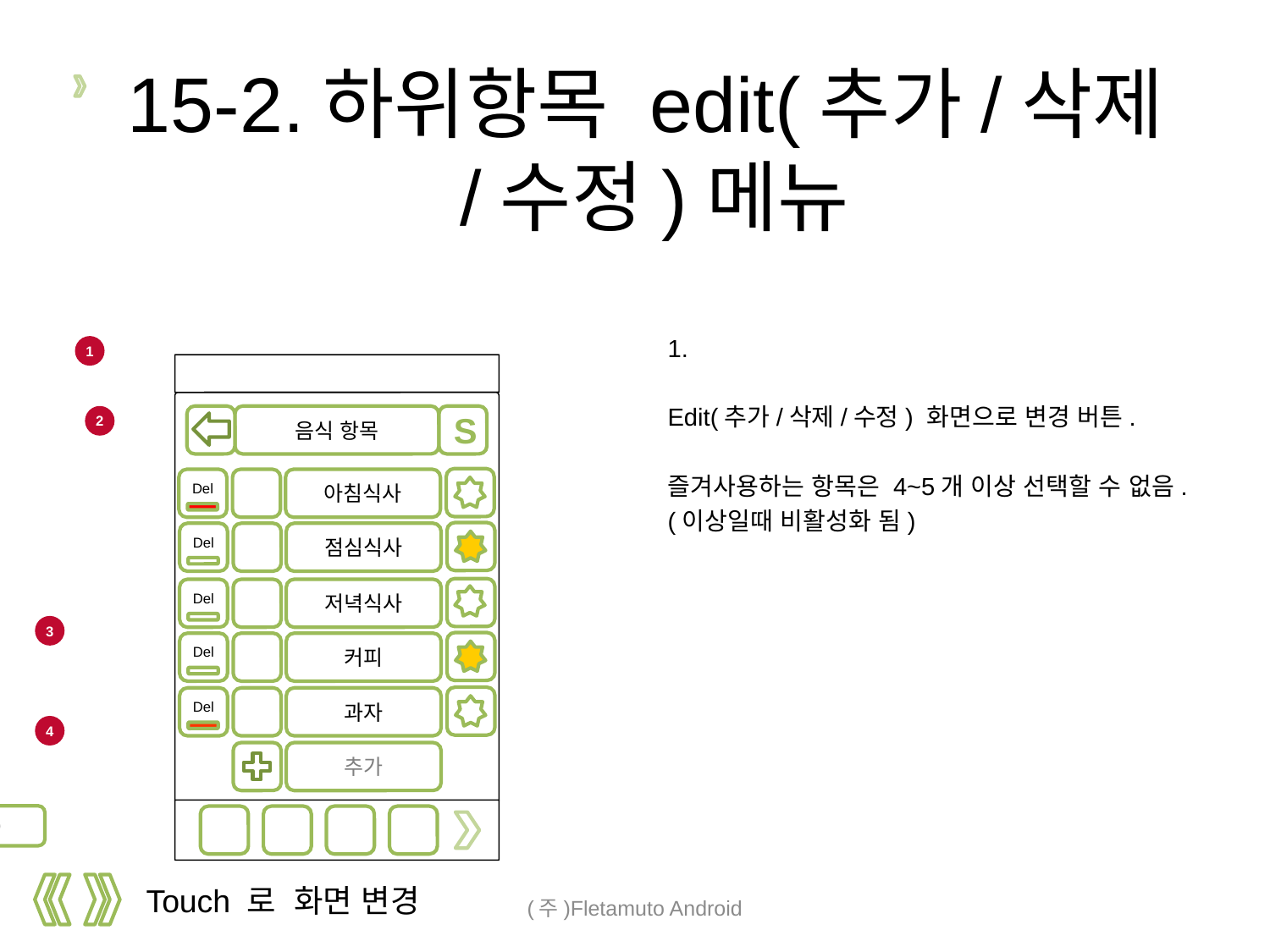

# 15-2.하위항목 edit(추가/삭제/수정)메뉴

문화생활
쇼핑
1
1.

Edit(추가/삭제/수정) 화면으로 변경 버튼.

즐겨사용하는 항목은 4~5개 이상 선택할 수 없음.
(이상일때 비활성화 됨)
1

1

2

음식 항목
S

통신비

Del

아침식사

Del

점심식사

Del

저녁식사

3

Del

커피

Del

과자

4

추가

음식           \350,000

Touch 로  화면 변경
(주)Fletamuto Android